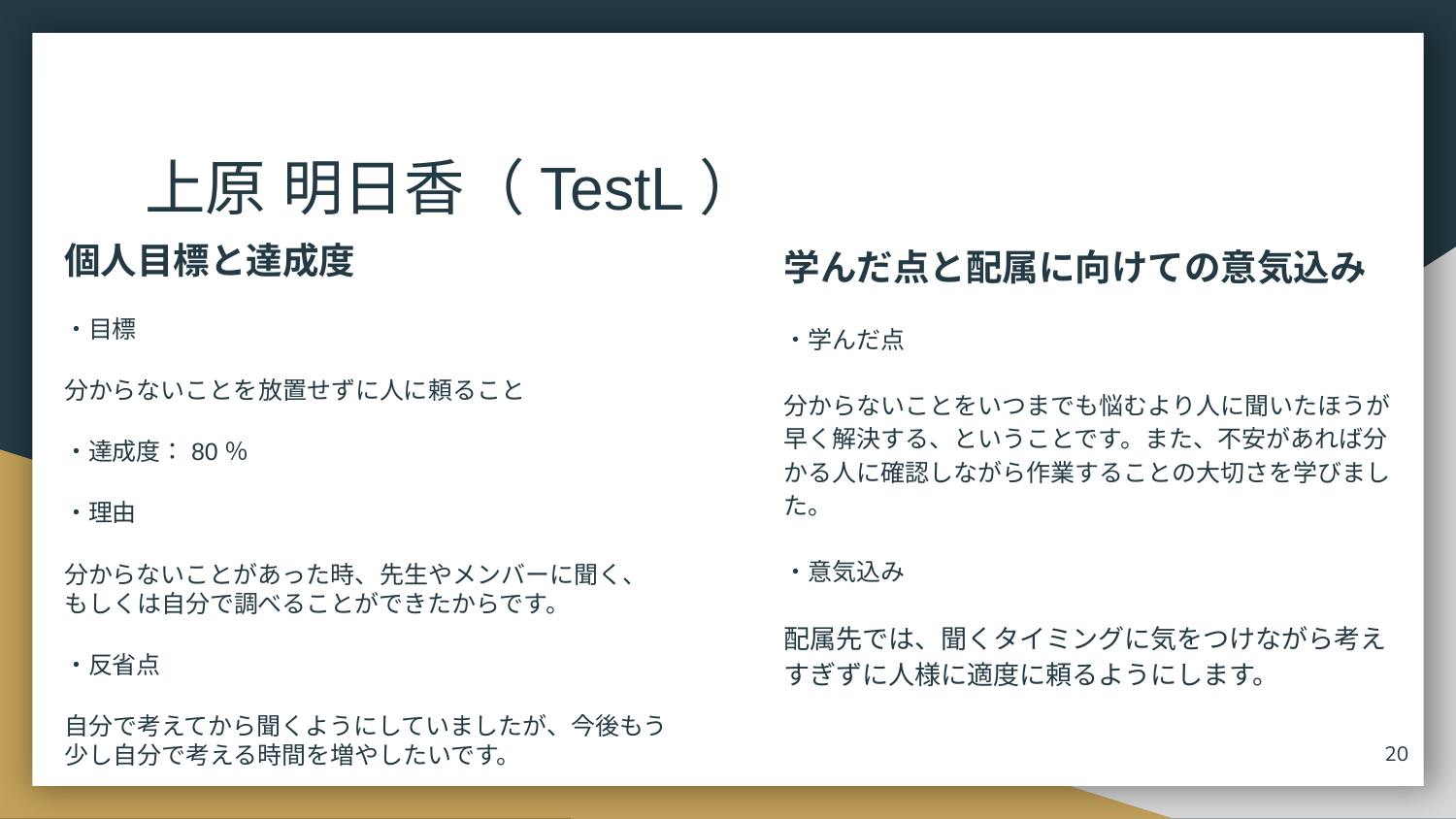

# 上原 明日香（TestL）
個人目標と達成度
・目標
分からないことを放置せずに人に頼ること
・達成度：80％
・理由
分からないことがあった時、先生やメンバーに聞く、 もしくは自分で調べることができたからです。
・反省点
自分で考えてから聞くようにしていましたが、今後もう少し自分で考える時間を増やしたいです。

学んだ点と配属に向けての意気込み
・学んだ点
分からないことをいつまでも悩むより人に聞いたほうが早く解決する、ということです。また、不安があれば分かる人に確認しながら作業することの大切さを学びました。
・意気込み
配属先では、聞くタイミングに気をつけながら考えすぎずに人様に適度に頼るようにします。
20